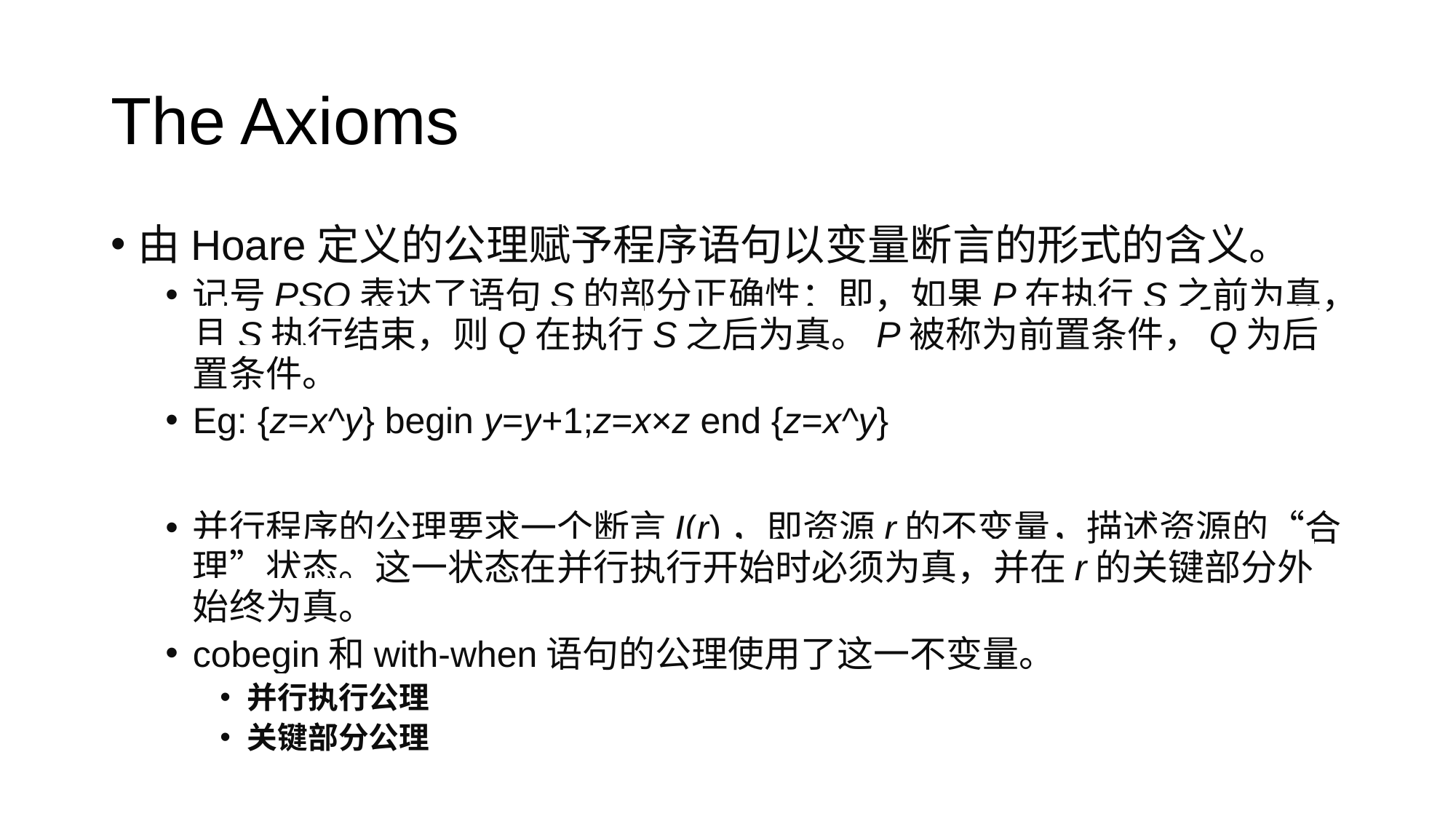

# The Axioms
由Hoare定义的公理赋予程序语句以变量断言的形式的含义。
记号PSQ表达了语句S的部分正确性：即，如果P在执行S之前为真，且S执行结束，则Q在执行S之后为真。P被称为前置条件，Q为后置条件。
Eg: {z=x^y} begin y=y+1;z=x×z end {z=x^y}

并行程序的公理要求一个断言I(r)，即资源r的不变量，描述资源的“合理”状态。这一状态在并行执行开始时必须为真，并在r的关键部分外始终为真。
cobegin和with-when语句的公理使用了这一不变量。
并行执行公理
关键部分公理